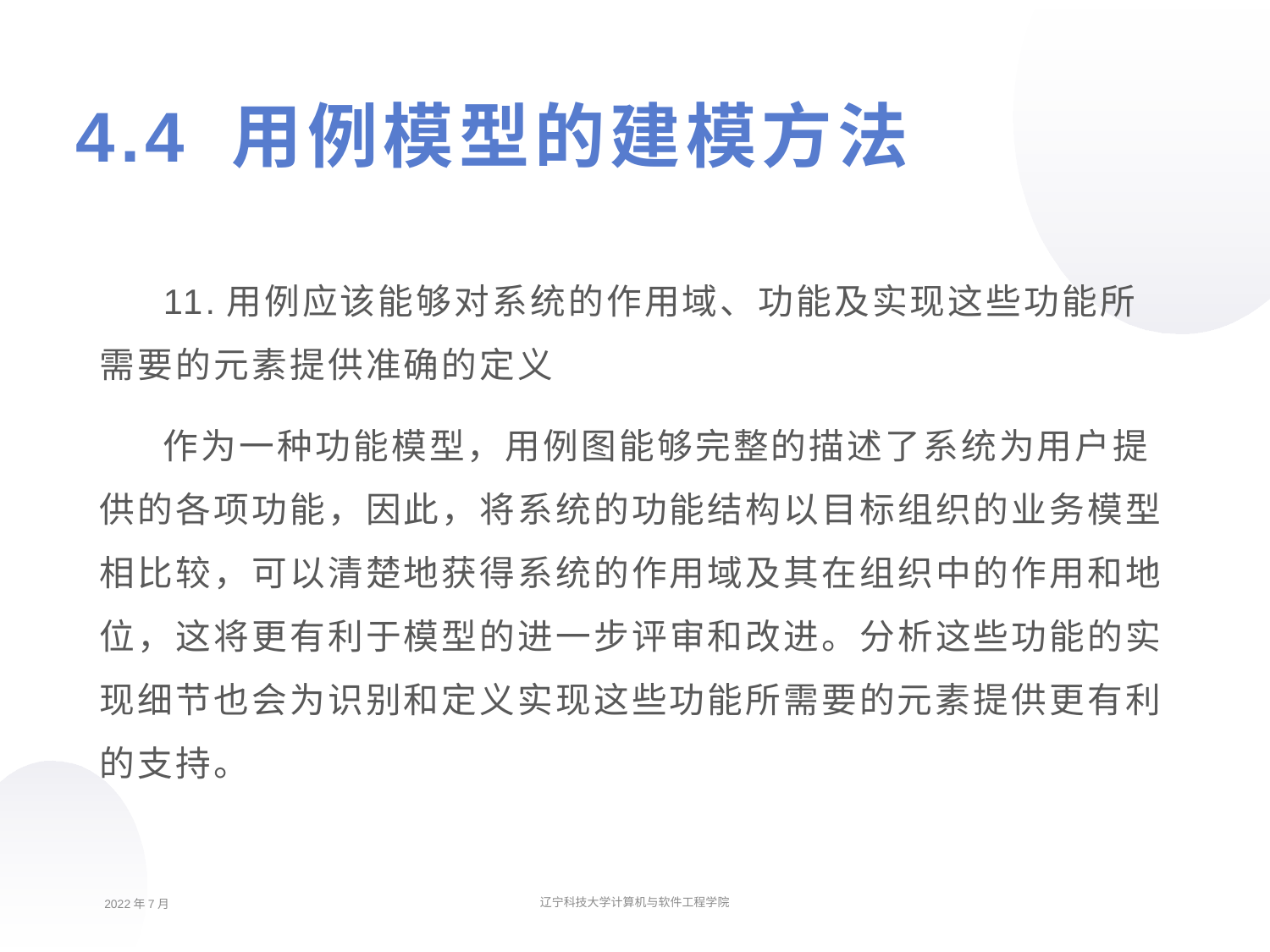

4.4 用例模型的建模方法
11.用例应该能够对系统的作用域、功能及实现这些功能所需要的元素提供准确的定义
作为一种功能模型，用例图能够完整的描述了系统为用户提供的各项功能，因此，将系统的功能结构以目标组织的业务模型相比较，可以清楚地获得系统的作用域及其在组织中的作用和地位，这将更有利于模型的进一步评审和改进。分析这些功能的实现细节也会为识别和定义实现这些功能所需要的元素提供更有利的支持。

2022年7月
辽宁科技大学计算机与软件工程学院
78